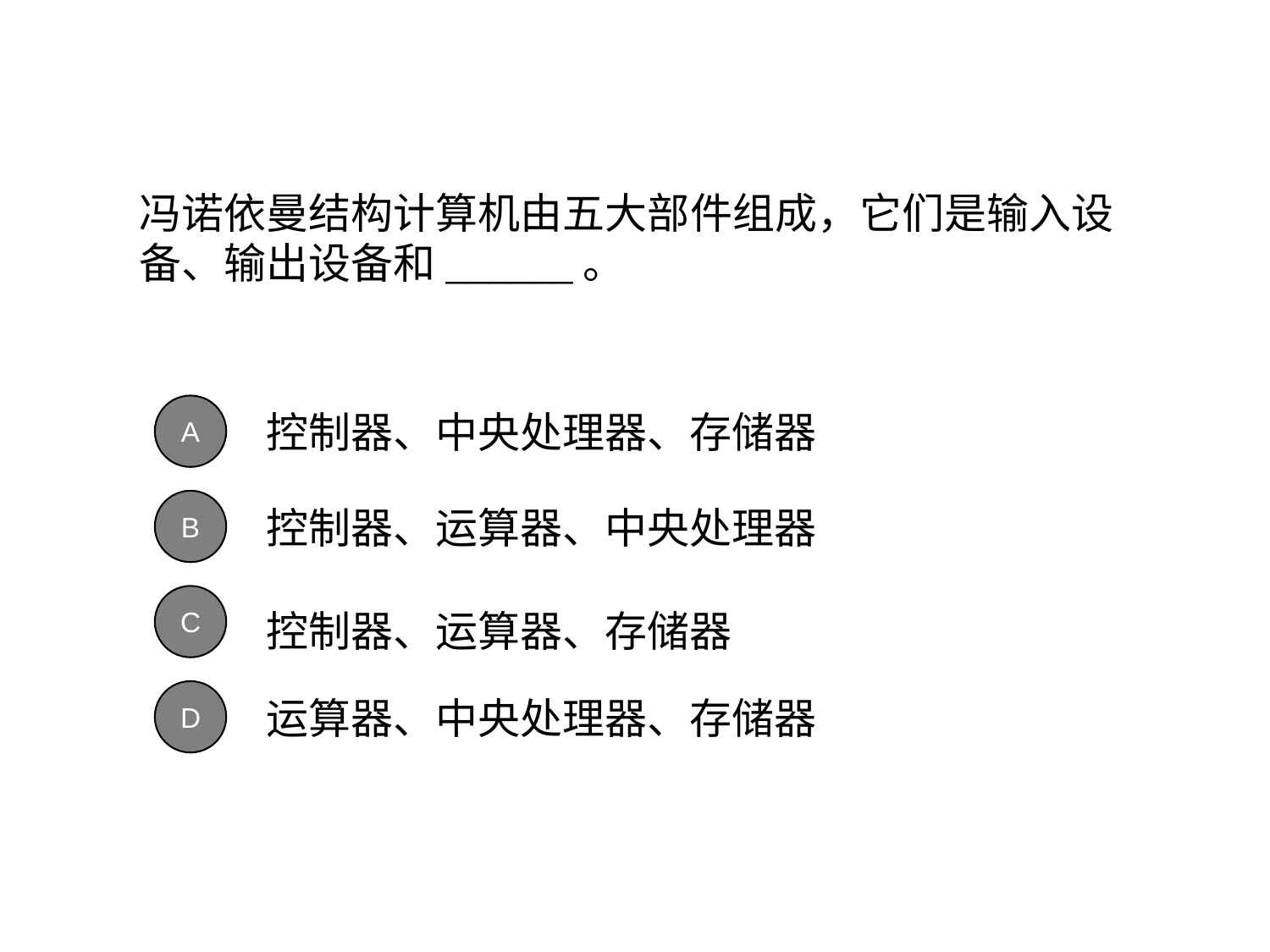

冯诺依曼结构计算机由五大部件组成，它们是输入设备、输出设备和______。
控制器、中央处理器、存储器
A
控制器、运算器、中央处理器
B
C
控制器、运算器、存储器
运算器、中央处理器、存储器
D